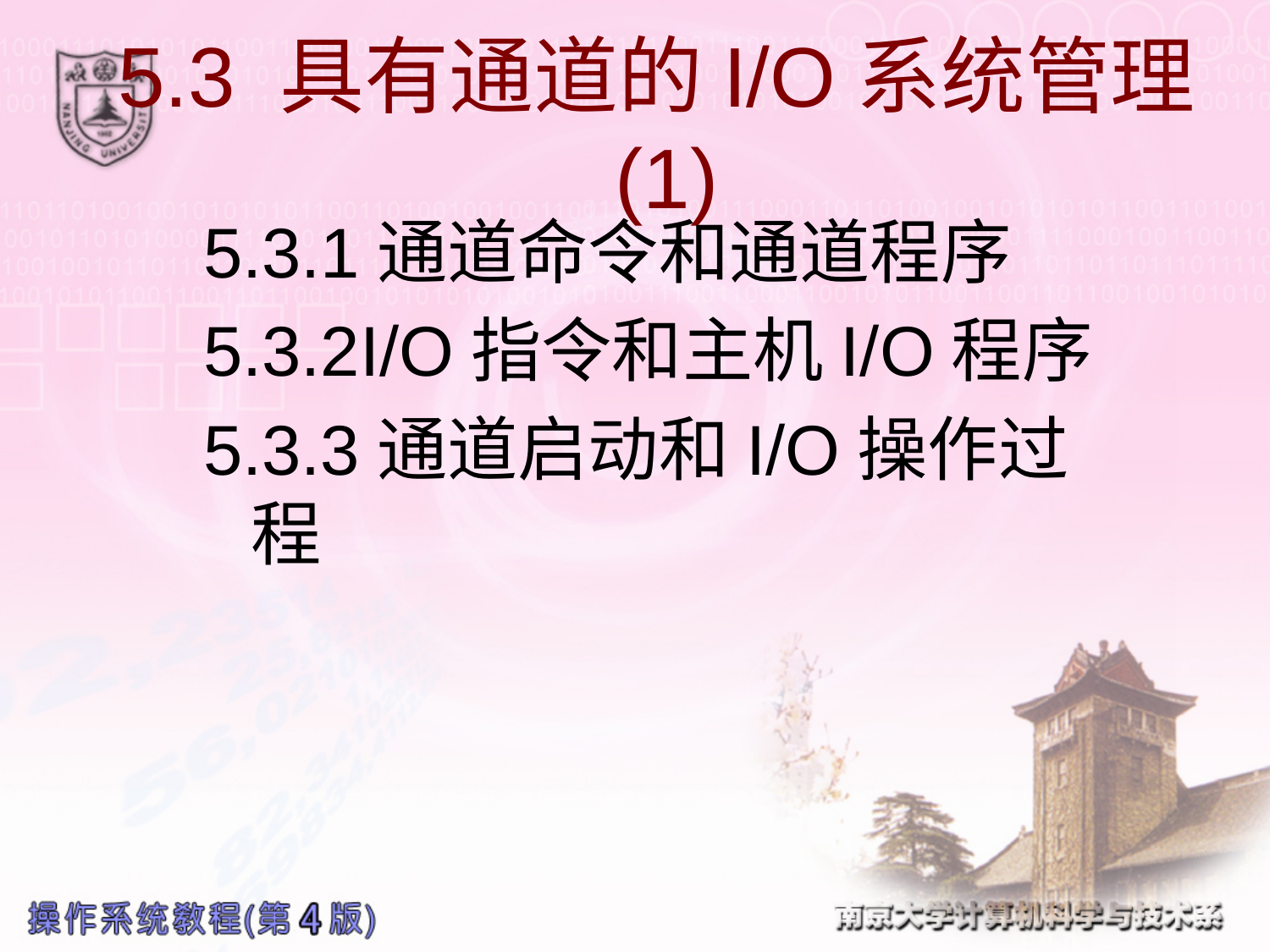

# 5.3 具有通道的I/O系统管理(1)
5.3.1通道命令和通道程序
5.3.2I/O指令和主机I/O程序
5.3.3通道启动和I/O操作过程